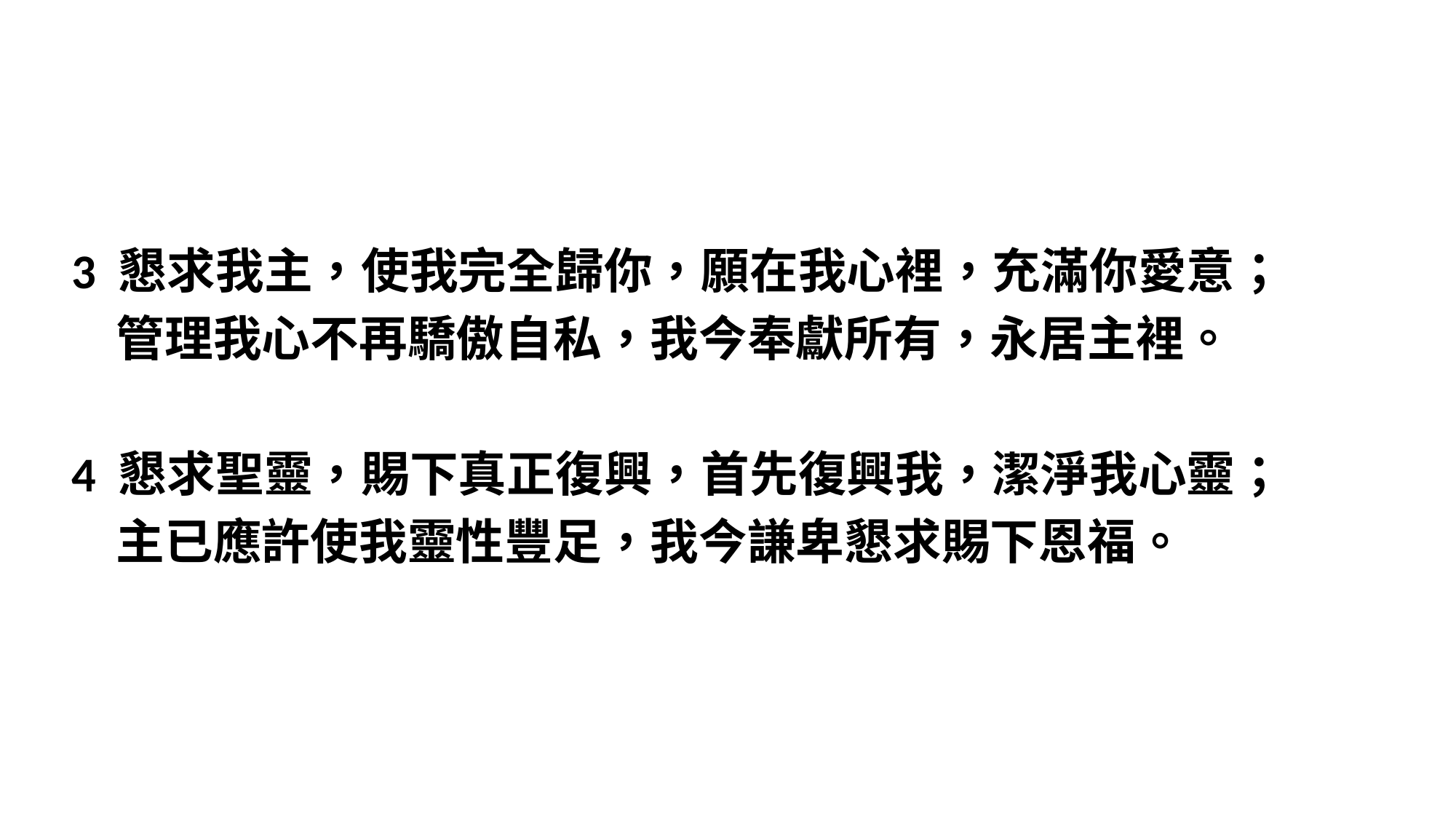

#
3 懇求我主，使我完全歸你，願在我心裡，充滿你愛意；
   管理我心不再驕傲自私，我今奉獻所有，永居主裡。

4 懇求聖靈，賜下真正復興，首先復興我，潔淨我心靈；
   主已應許使我靈性豐足，我今謙卑懇求賜下恩福。